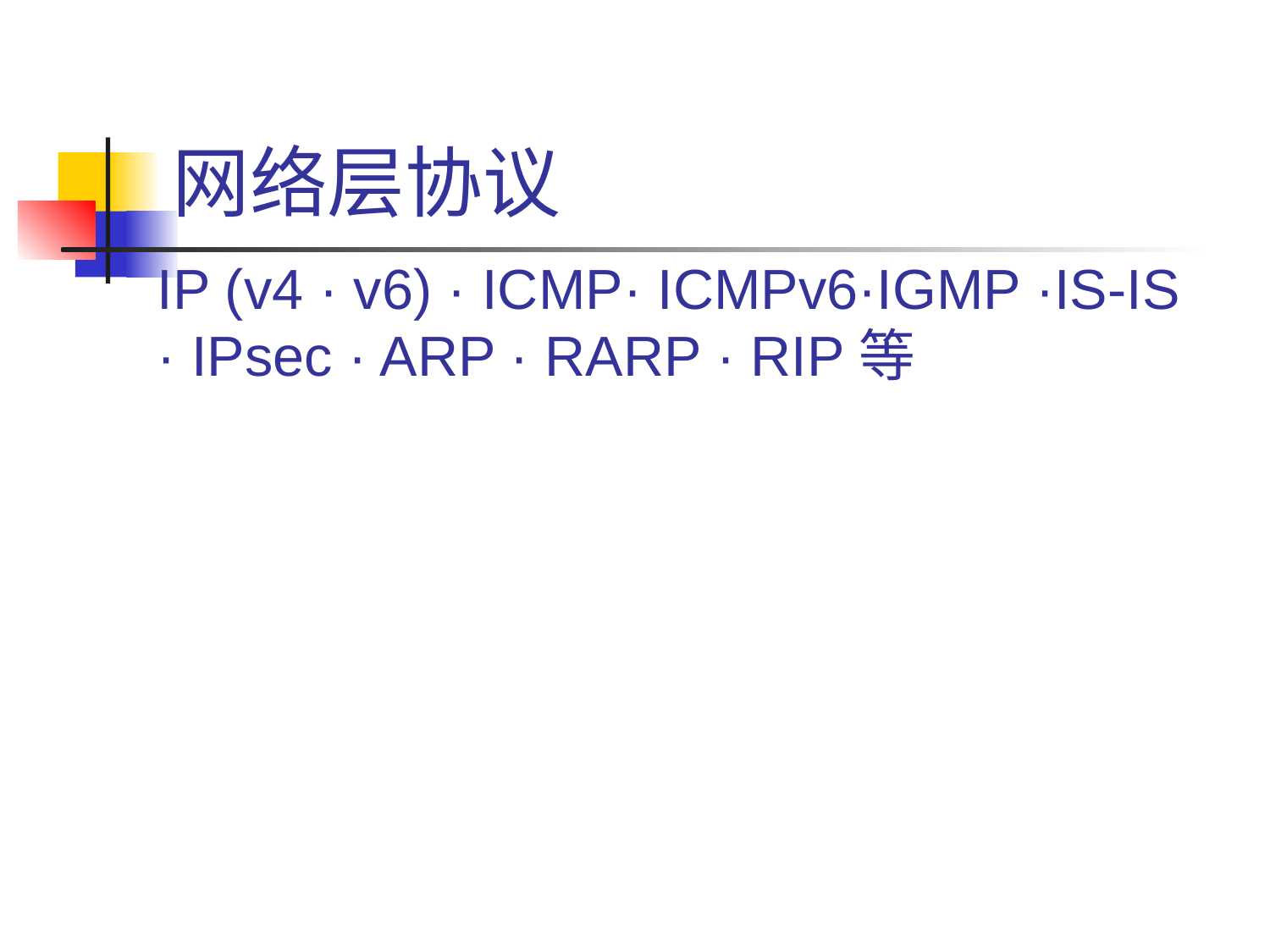

# 网络层协议
IP (v4 · v6) · ICMP· ICMPv6·IGMP ·IS-IS · IPsec · ARP · RARP · RIP等